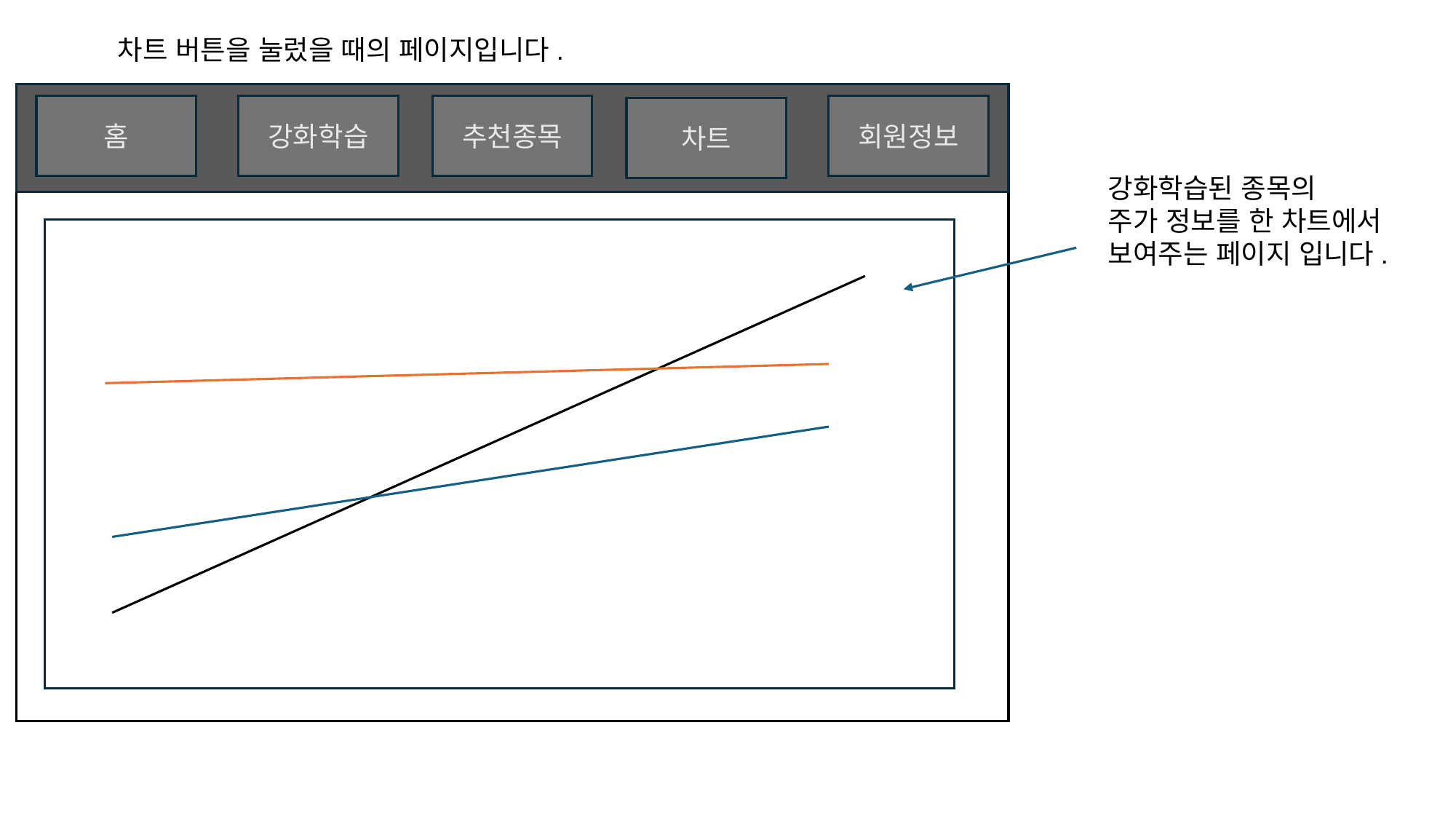

차트 버튼을 눌렀을 때의 페이지입니다.

추천종목
강화학습
홈
회원정보
차트
강화학습된 종목의
주가 정보를 한 차트에서
보여주는 페이지 입니다.